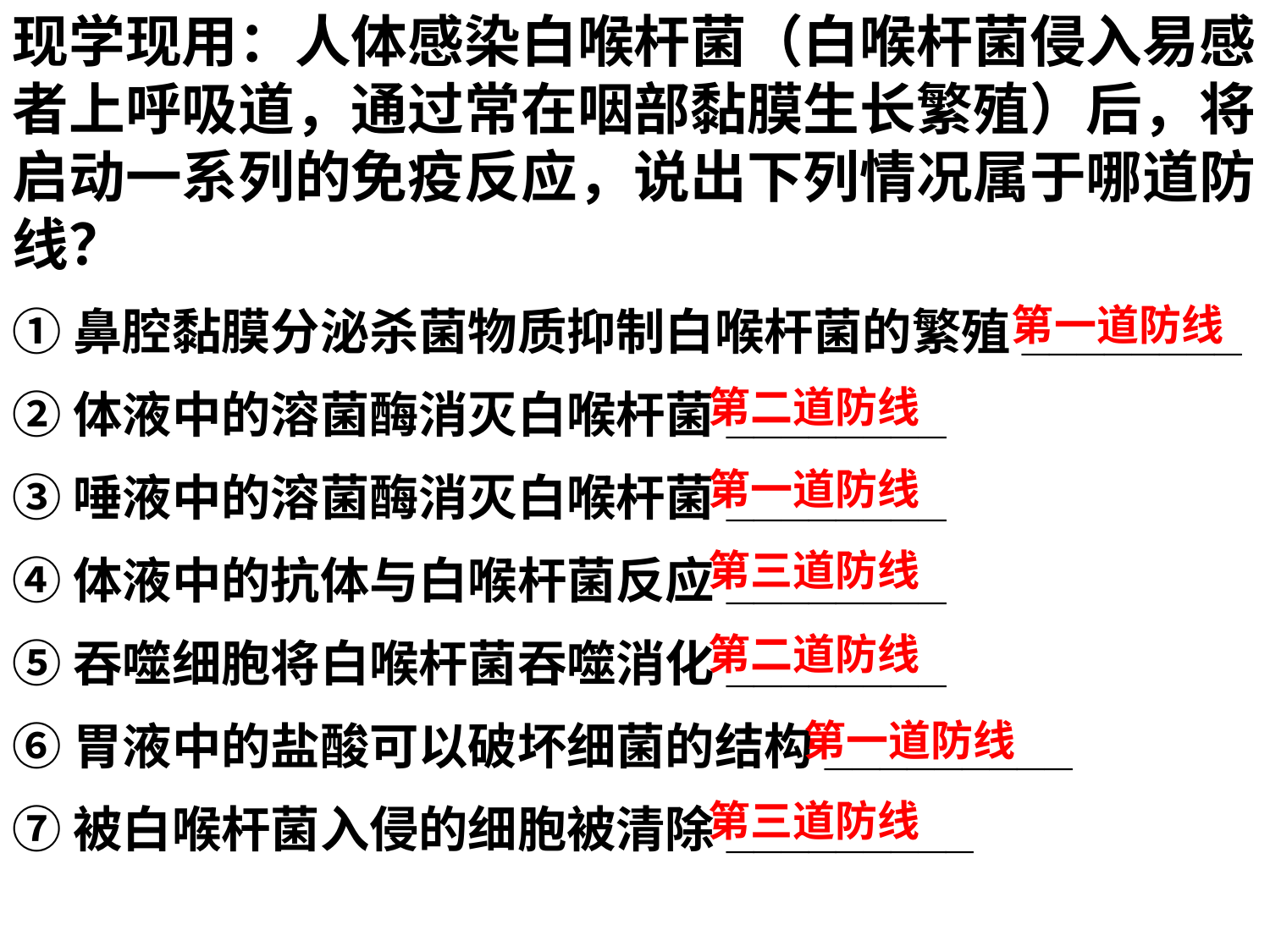

现学现用：人体感染白喉杆菌（白喉杆菌侵入易感者上呼吸道，通过常在咽部黏膜生长繁殖）后，将启动一系列的免疫反应，说出下列情况属于哪道防线？
①鼻腔黏膜分泌杀菌物质抑制白喉杆菌的繁殖________
②体液中的溶菌酶消灭白喉杆菌________
③唾液中的溶菌酶消灭白喉杆菌________
④体液中的抗体与白喉杆菌反应________
⑤吞噬细胞将白喉杆菌吞噬消化________
⑥胃液中的盐酸可以破坏细菌的结构_________
⑦被白喉杆菌入侵的细胞被清除_________
第一道防线
第二道防线
第一道防线
第三道防线
第二道防线
第一道防线
第三道防线